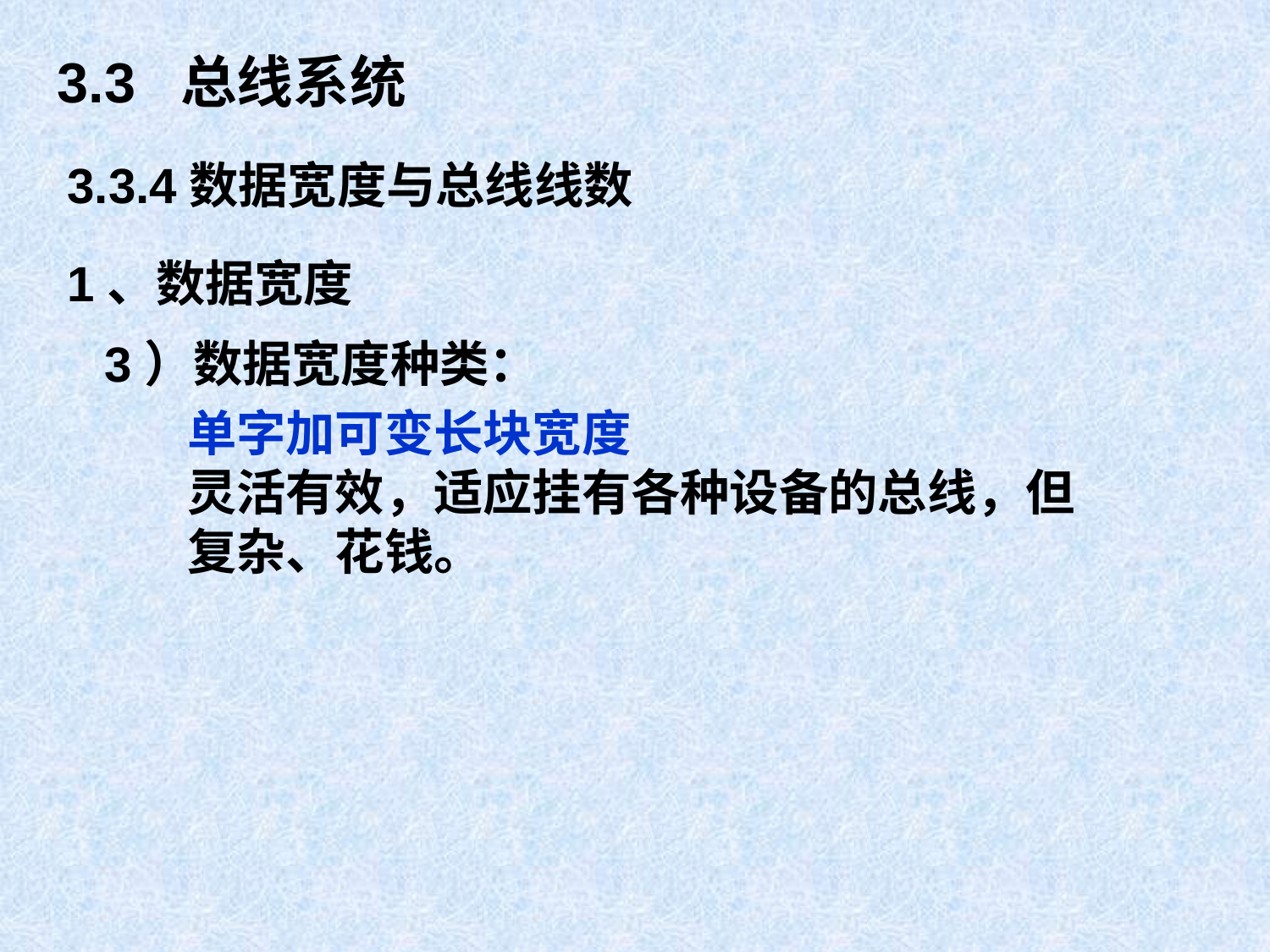

3.3  总线系统
3.3.4数据宽度与总线线数

1、数据宽度
3）数据宽度种类：
单字加可变长块宽度
灵活有效，适应挂有各种设备的总线，但
复杂、花钱。